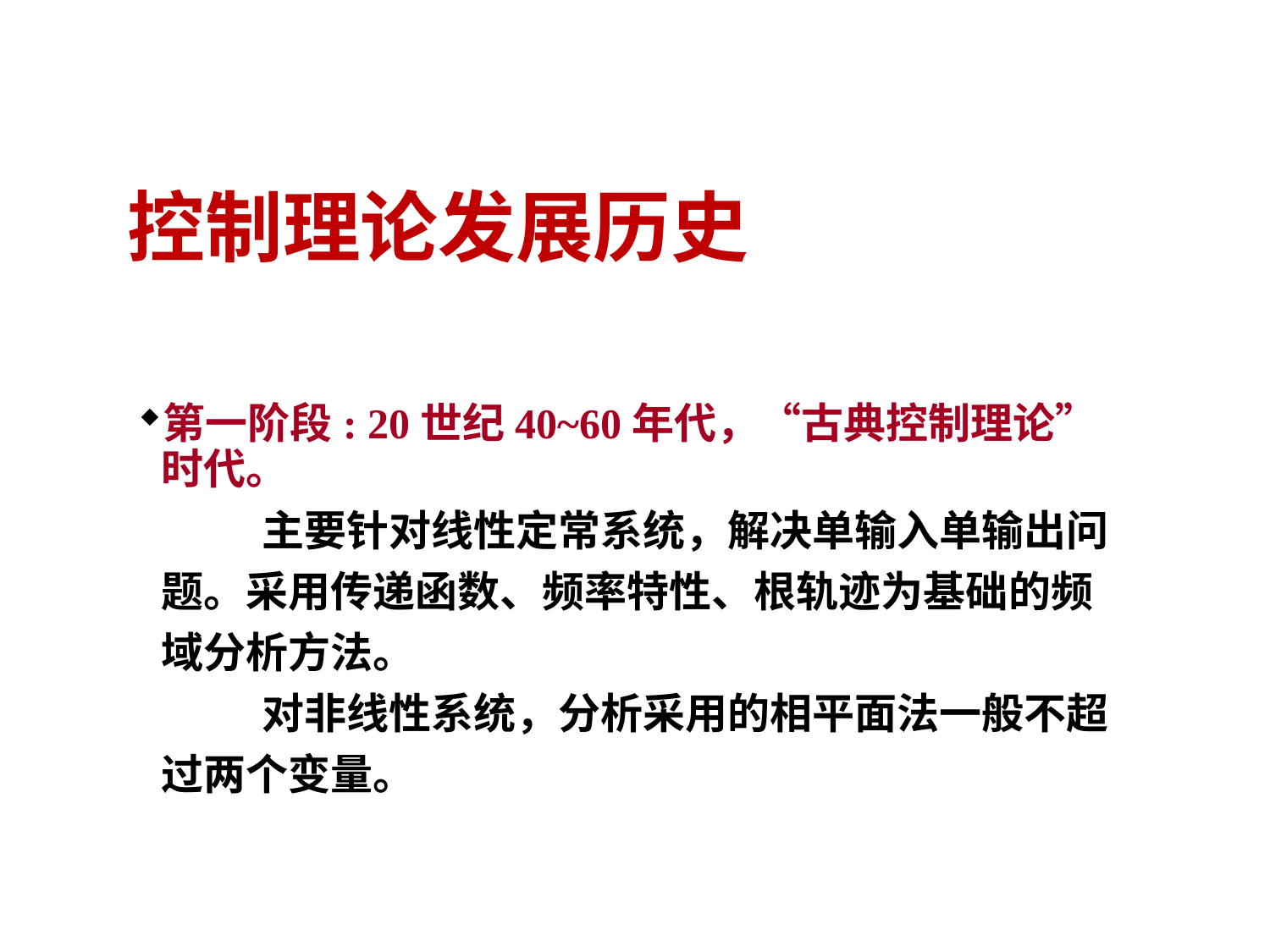

# 控制理论发展历史
第一阶段: 20世纪40~60年代，“古典控制理论”时代。
            主要针对线性定常系统，解决单输入单输出问题。采用传递函数、频率特性、根轨迹为基础的频域分析方法。
            对非线性系统，分析采用的相平面法一般不超过两个变量。